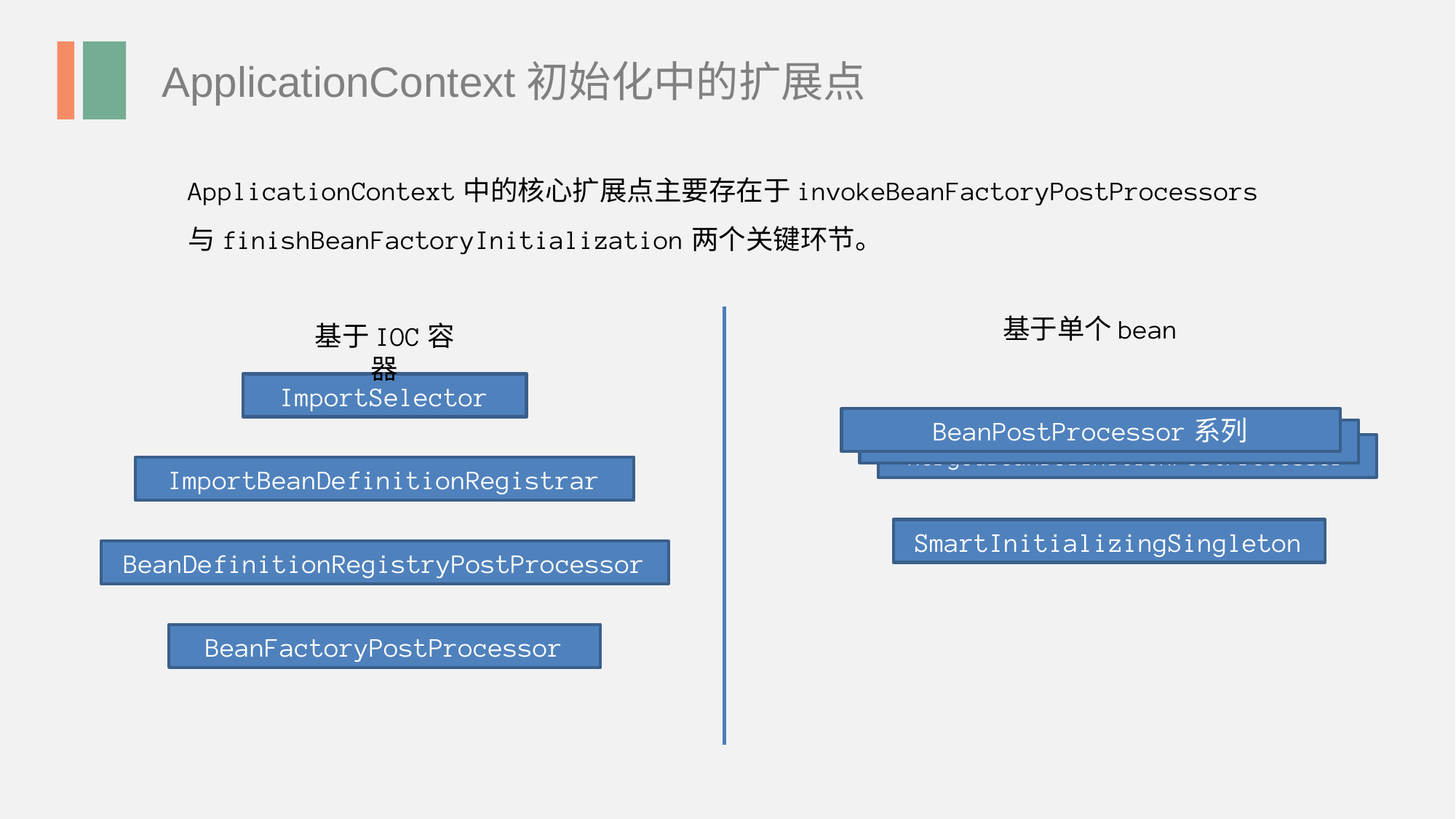

ApplicationContext初始化中的扩展点
ApplicationContext中的核心扩展点主要存在于invokeBeanFactoryPostProcessors
与finishBeanFactoryInitialization两个关键环节。
基于单个bean
基于IOC容器
ImportSelector
BeanPostProcessor系列
InstantiationAwareBeanPostProcessor
MergedBeanDefinitionPostProcessor
ImportBeanDefinitionRegistrar
SmartInitializingSingleton
BeanDefinitionRegistryPostProcessor
BeanFactoryPostProcessor